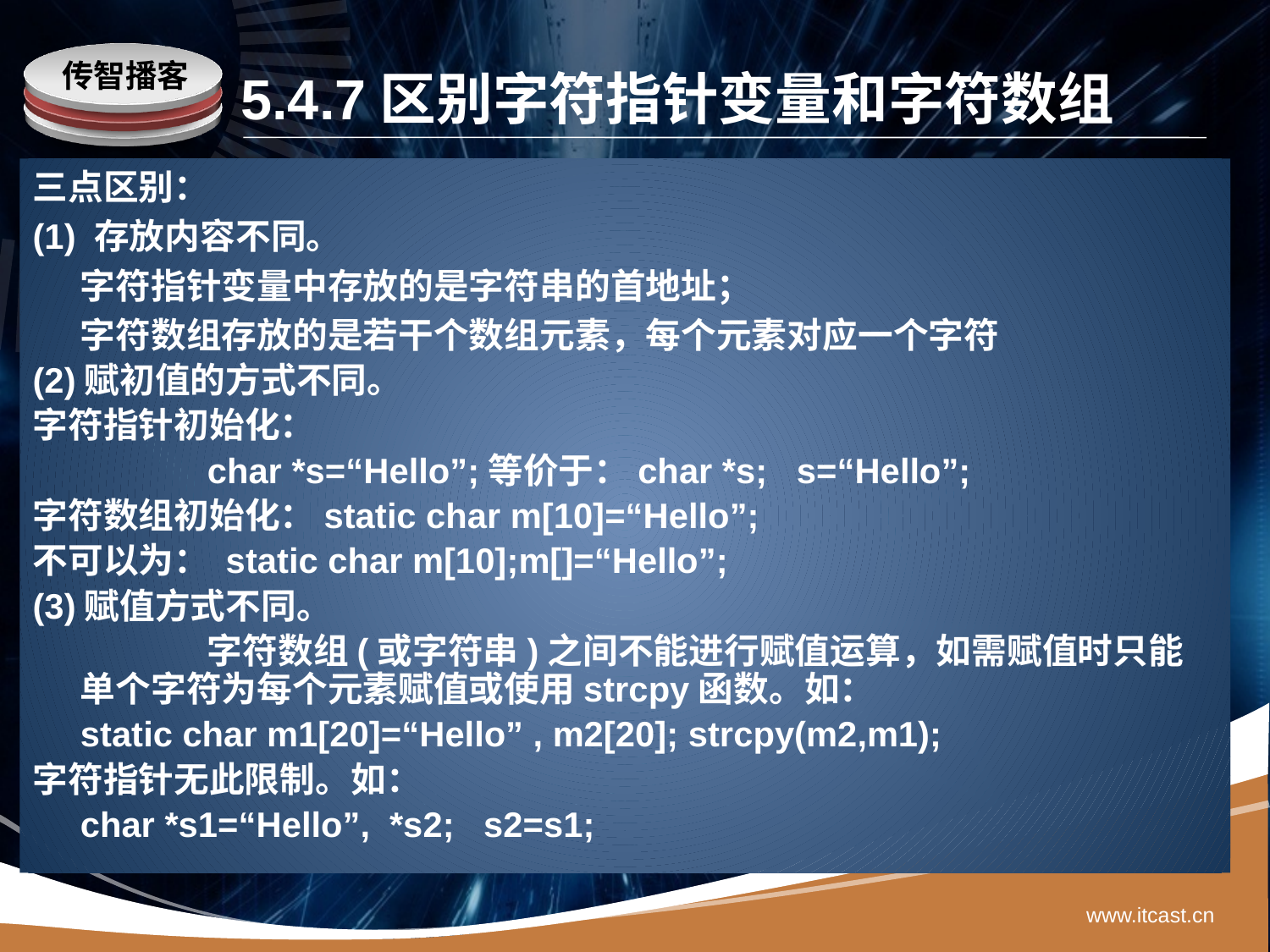

# 5.4.7区别字符指针变量和字符数组
三点区别：
(1) 存放内容不同。
	字符指针变量中存放的是字符串的首地址；
	字符数组存放的是若干个数组元素，每个元素对应一个字符
(2)赋初值的方式不同。
字符指针初始化：
		char *s=“Hello”;等价于：char *s;   s=“Hello”;
字符数组初始化：static char m[10]=“Hello”;
不可以为： static char m[10];m[]=“Hello”;
(3)赋值方式不同。
		字符数组(或字符串)之间不能进行赋值运算，如需赋值时只能单个字符为每个元素赋值或使用strcpy函数。如：
	static char m1[20]=“Hello” , m2[20]; strcpy(m2,m1);
字符指针无此限制。如：
	char *s1=“Hello”,  *s2;   s2=s1;

www.itcast.cn